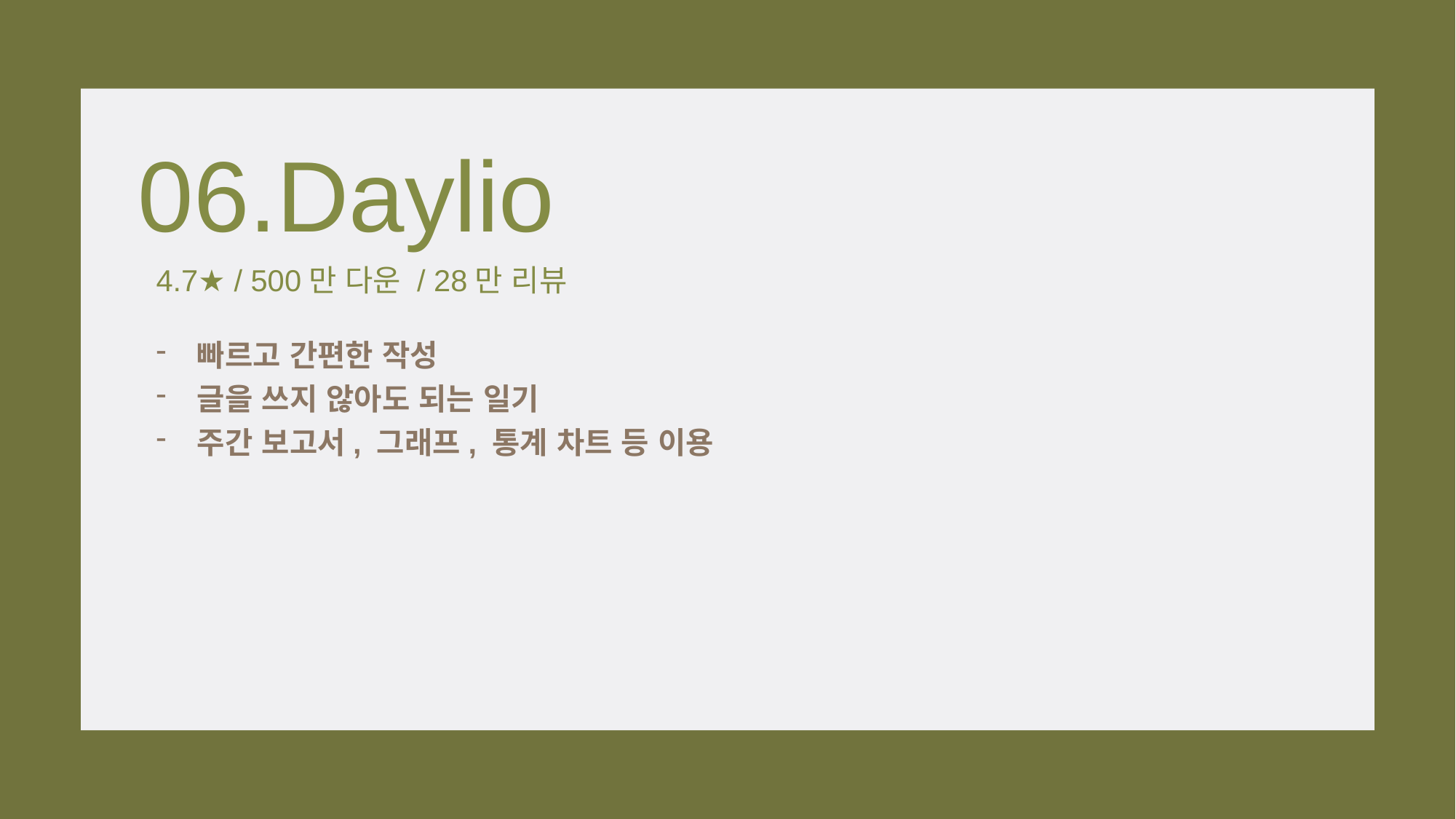

06.Daylio
4.7★ / 500만 다운 / 28만 리뷰
빠르고 간편한 작성
글을 쓰지 않아도 되는 일기
주간 보고서, 그래프, 통계 차트 등 이용